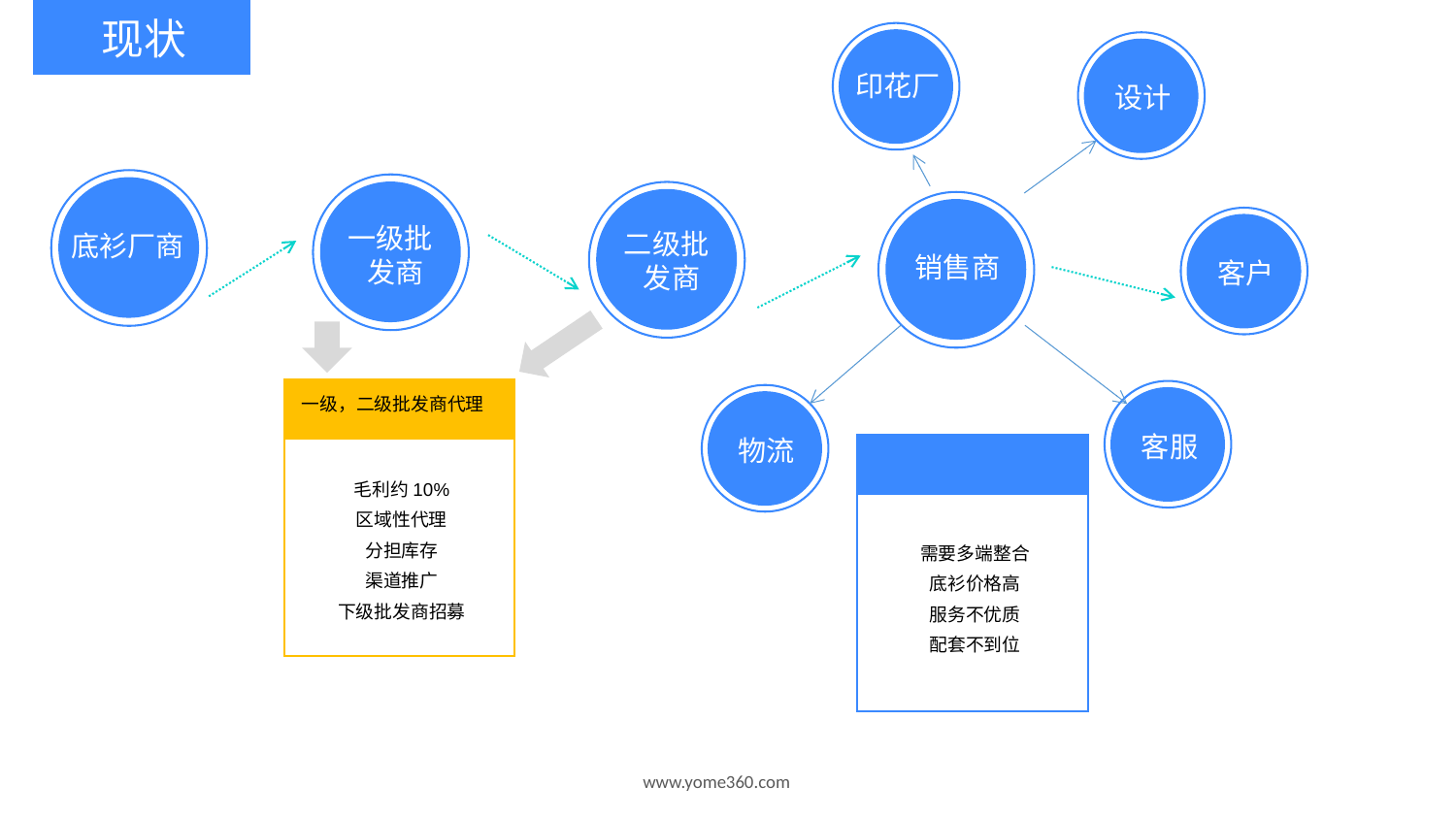

现状

印花厂
设计

一级批
  发商

二级批
  发商
底衫厂商
销售商
客户

一级，二级批发商代理

客服
物流

毛利约10%
区域性代理
分担库存
渠道推广
下级批发商招募

需要多端整合
底衫价格高
服务不优质
配套不到位

www.yome360.com